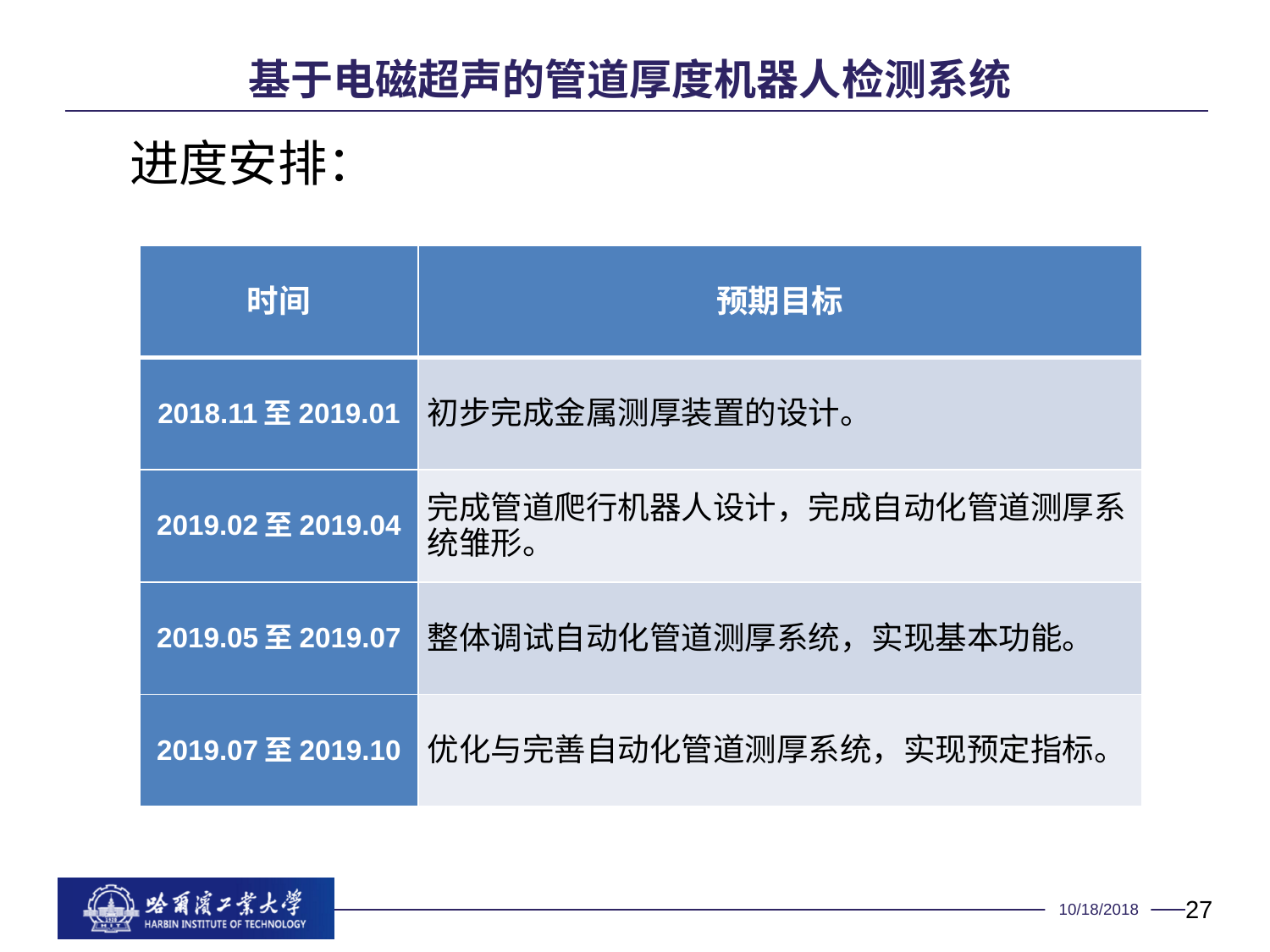

基于电磁超声的管道厚度机器人检测系统
进度安排：
| 时间 | 预期目标 |
| --- | --- |
| 2018.11至2019.01 | 初步完成金属测厚装置的设计。 |
| 2019.02至2019.04 | 完成管道爬行机器人设计，完成自动化管道测厚系统雏形。 |
| 2019.05至2019.07 | 整体调试自动化管道测厚系统，实现基本功能。 |
| 2019.07至2019.10 | 优化与完善自动化管道测厚系统，实现预定指标。 |

27